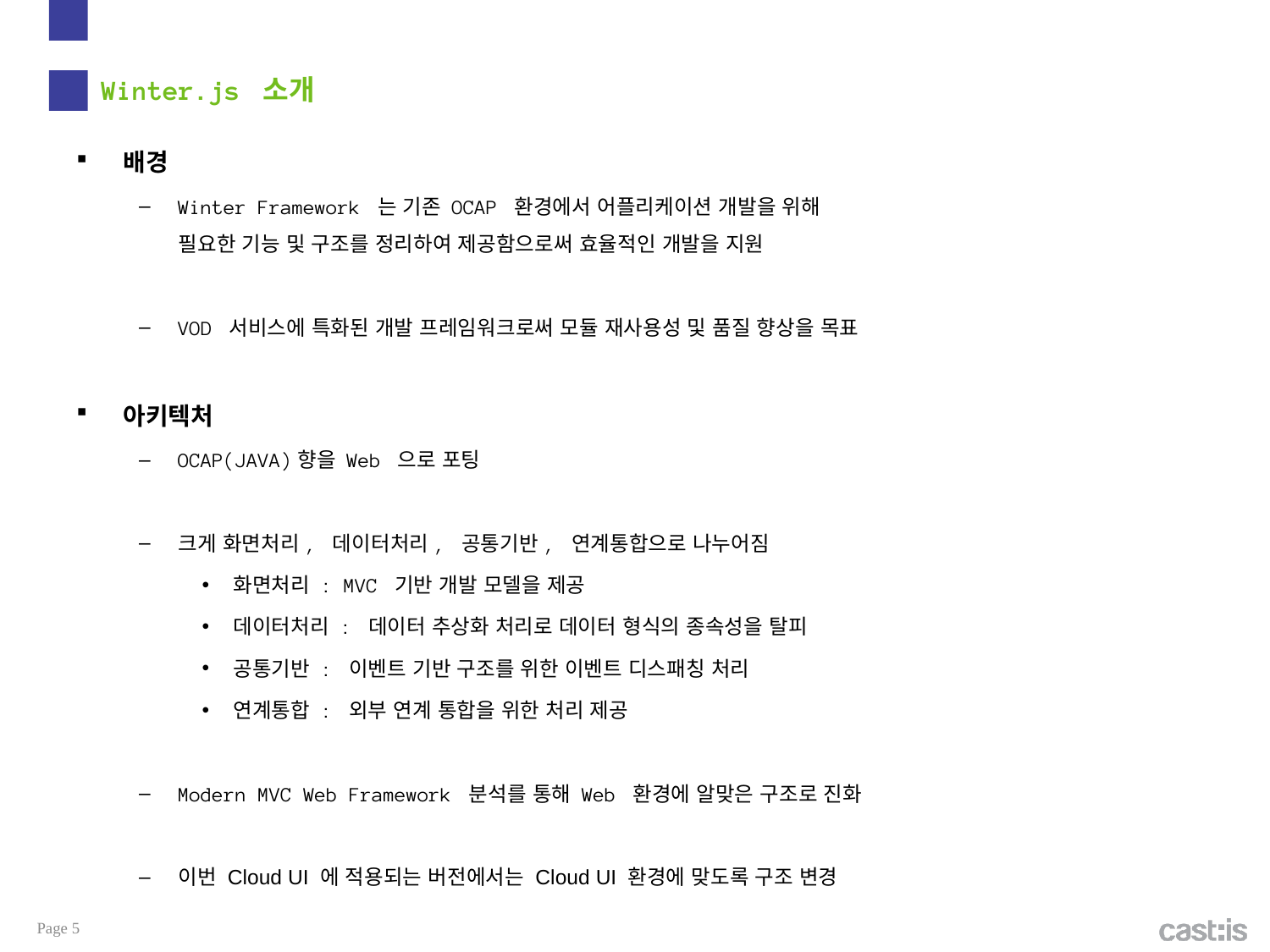

# Winter.js 소개
배경
Winter Framework 는 기존 OCAP 환경에서 어플리케이션 개발을 위해
필요한 기능 및 구조를 정리하여 제공함으로써 효율적인 개발을 지원

VOD 서비스에 특화된 개발 프레임워크로써 모듈 재사용성 및 품질 향상을 목표

아키텍처
OCAP(JAVA)향을 Web 으로 포팅

크게 화면처리, 데이터처리, 공통기반, 연계통합으로 나누어짐
화면처리 : MVC 기반 개발 모델을 제공
데이터처리 : 데이터 추상화 처리로 데이터 형식의 종속성을 탈피
공통기반 : 이벤트 기반 구조를 위한 이벤트 디스패칭 처리
연계통합 : 외부 연계 통합을 위한 처리 제공

Modern MVC Web Framework 분석를 통해 Web 환경에 알맞은 구조로 진화

이번 Cloud UI 에 적용되는 버전에서는 Cloud UI 환경에 맞도록 구조 변경
Page 5